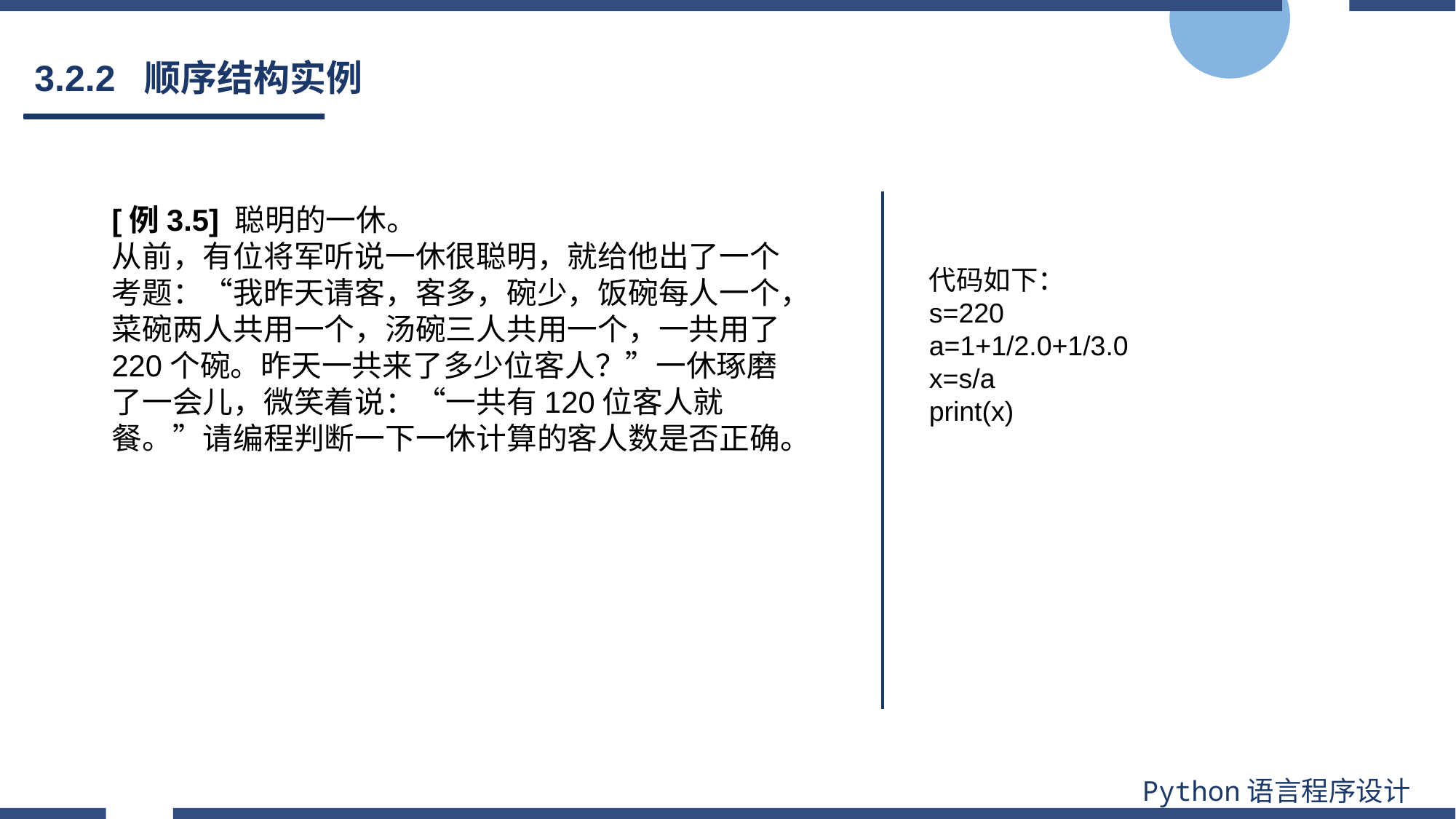

# 3.2.2  顺序结构实例
[例3.5] 聪明的一休。
从前，有位将军听说一休很聪明，就给他出了一个考题：“我昨天请客，客多，碗少，饭碗每人一个，菜碗两人共用一个，汤碗三人共用一个，一共用了220个碗。昨天一共来了多少位客人？”一休琢磨了一会儿，微笑着说：“一共有120位客人就餐。”请编程判断一下一休计算的客人数是否正确。
代码如下：
s=220
a=1+1/2.0+1/3.0
x=s/a
print(x)